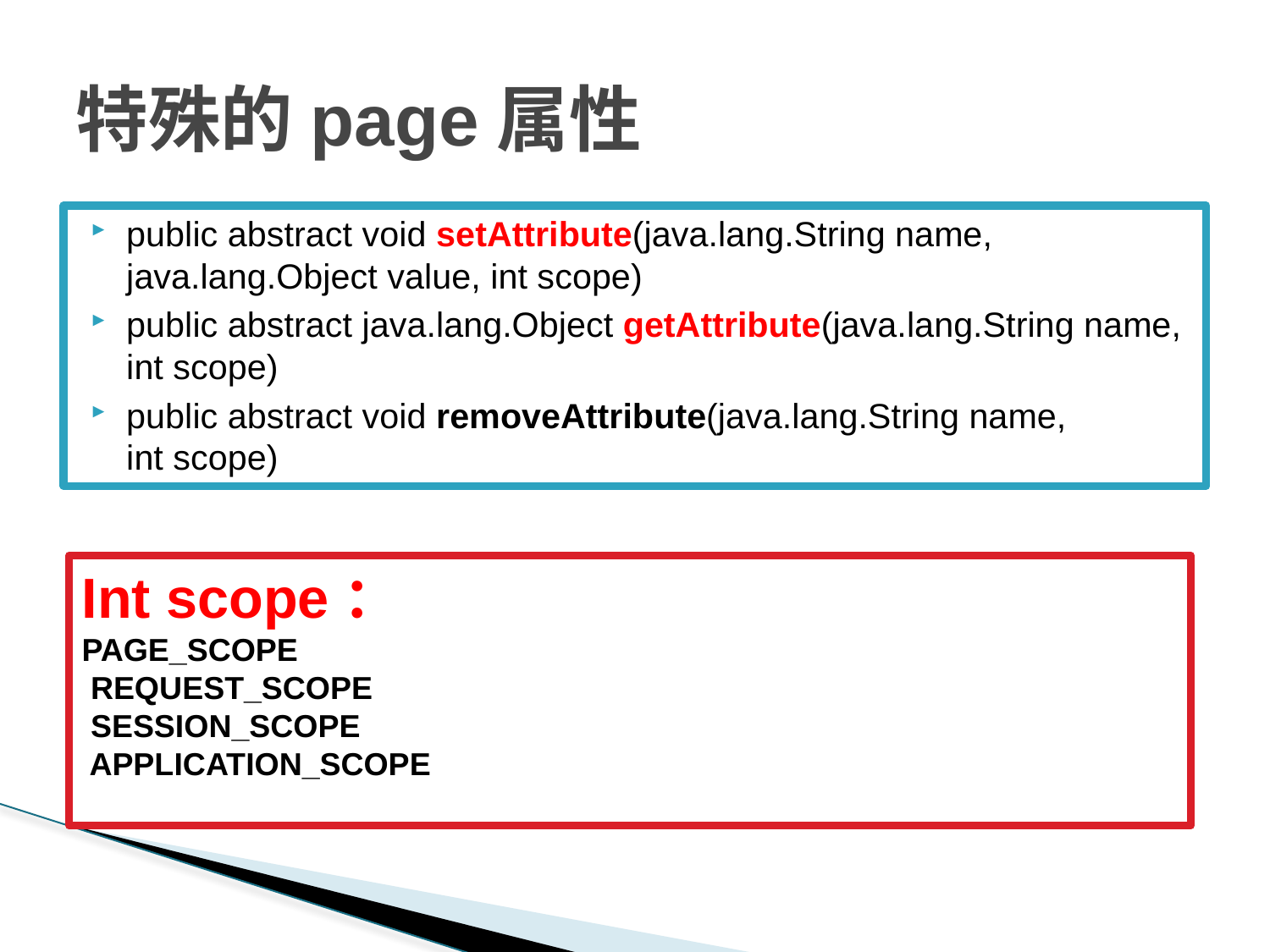

# 特殊的page属性
public abstract void setAttribute(java.lang.String name, java.lang.Object value, int scope)
public abstract java.lang.Object getAttribute(java.lang.String name, int scope)
public abstract void removeAttribute(java.lang.String name, int scope)

Int scope：
PAGE_SCOPE
 REQUEST_SCOPE
 SESSION_SCOPE
 APPLICATION_SCOPE